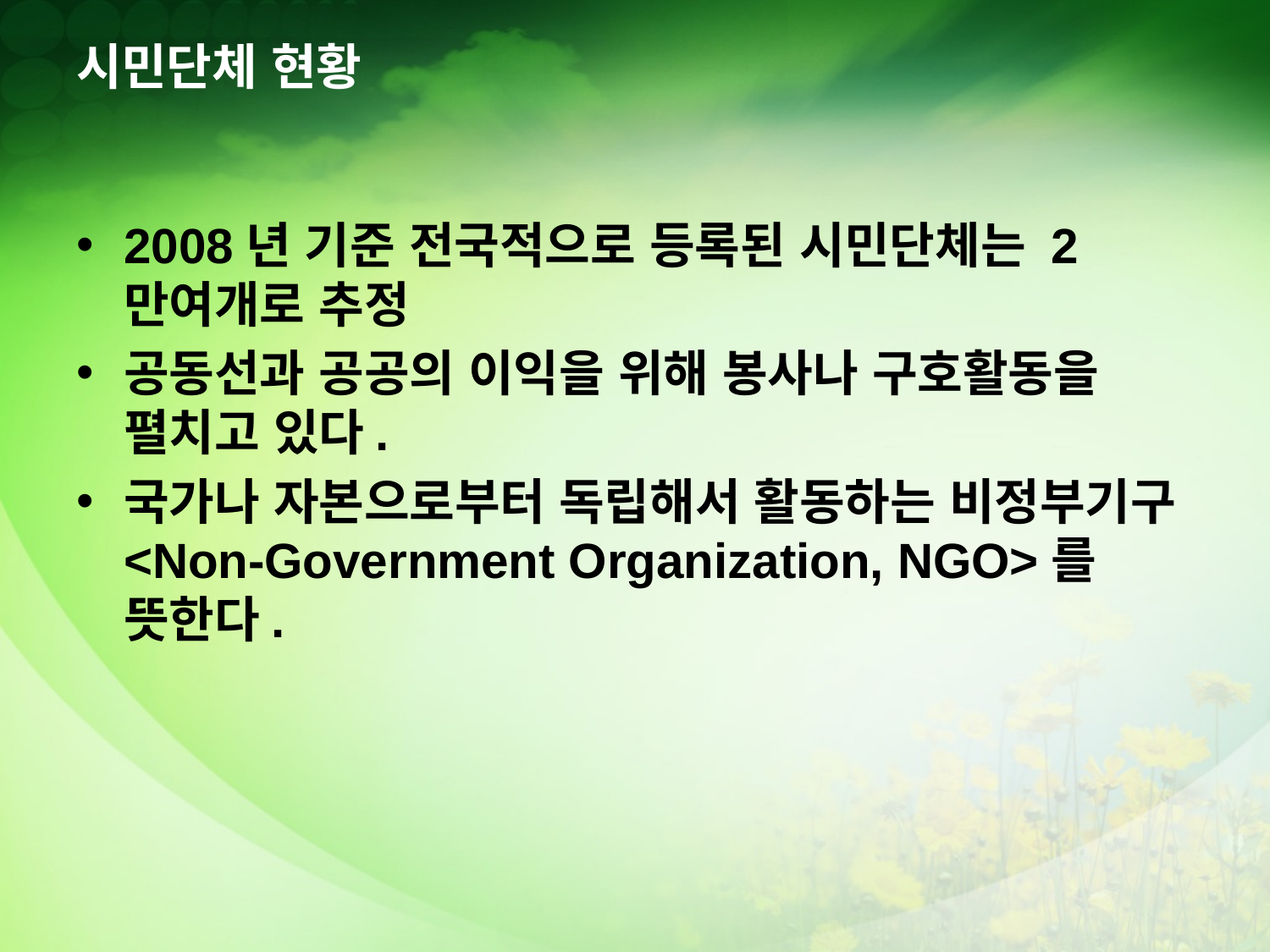

# 시민단체 현황

2008년 기준 전국적으로 등록된 시민단체는 2만여개로 추정
공동선과 공공의 이익을 위해 봉사나 구호활동을 펼치고 있다.
국가나 자본으로부터 독립해서 활동하는 비정부기구<Non-Government Organization, NGO>를 뜻한다.